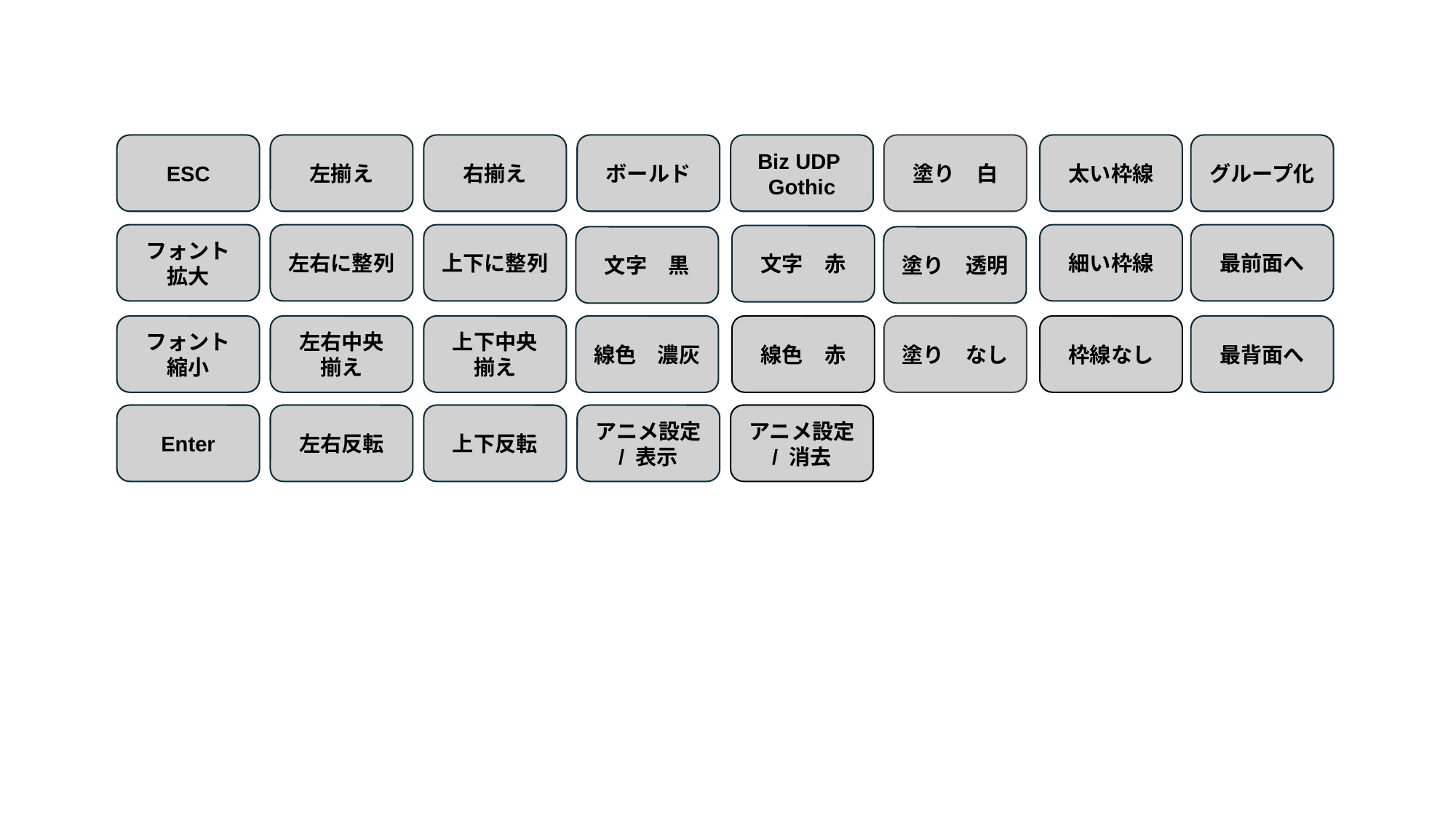

ESC
左揃え
右揃え
ボールド
Biz UDP
Gothic
塗り　白
太い枠線
グループ化
フォント
拡大
左右に整列
上下に整列
細い枠線
最前面へ
文字　赤
文字　黒
塗り　透明
塗り　なし
線色　濃灰
フォント
縮小
左右中央
揃え
上下中央
揃え
線色　赤
枠線なし
最背面へ
Enter
左右反転
上下反転
アニメ設定
/ 表示
アニメ設定
/ 消去